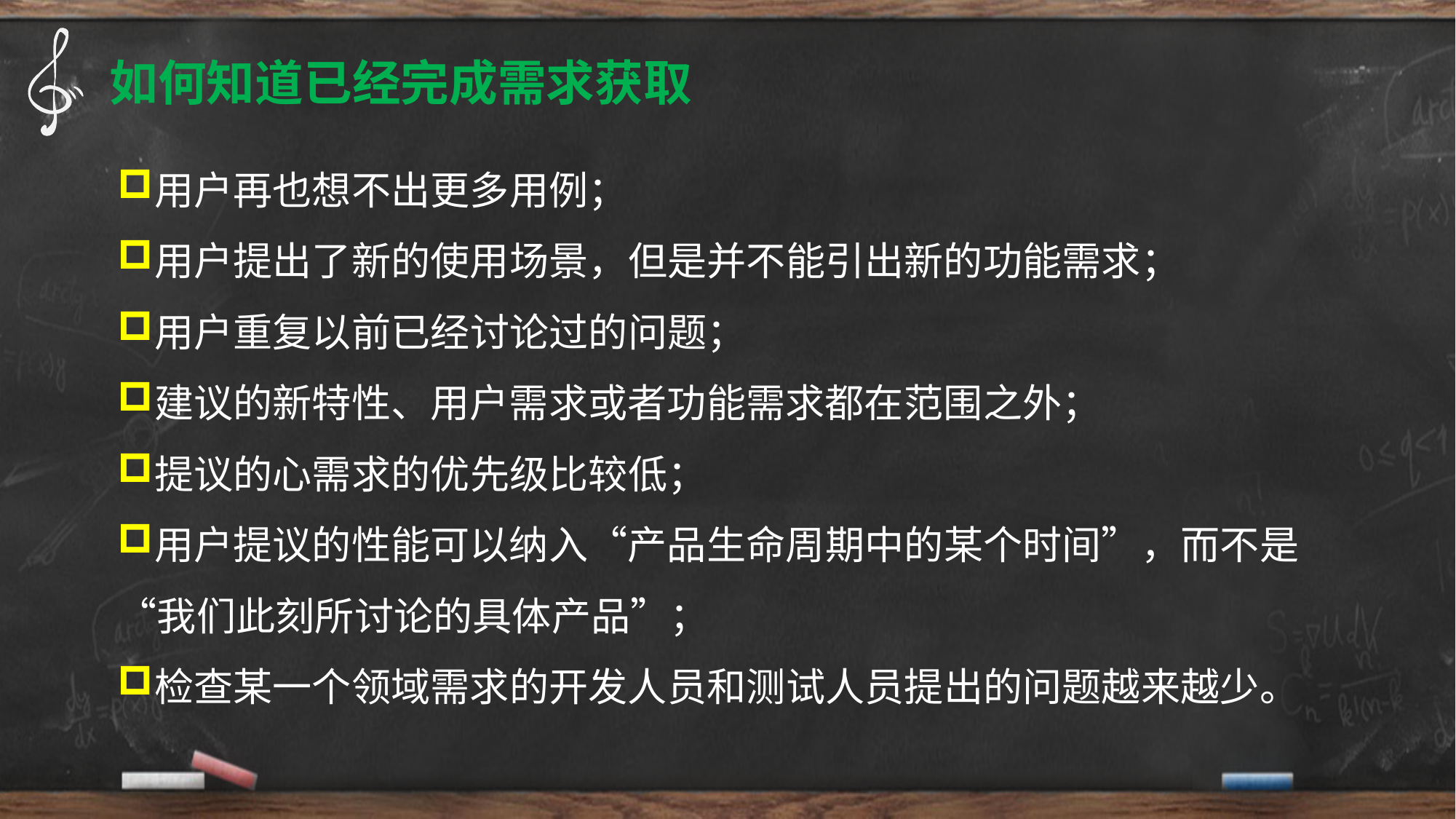

如何知道已经完成需求获取
用户再也想不出更多用例；
用户提出了新的使用场景，但是并不能引出新的功能需求；
用户重复以前已经讨论过的问题；
建议的新特性、用户需求或者功能需求都在范围之外；
提议的心需求的优先级比较低；
用户提议的性能可以纳入“产品生命周期中的某个时间”，而不是“我们此刻所讨论的具体产品”；
检查某一个领域需求的开发人员和测试人员提出的问题越来越少。